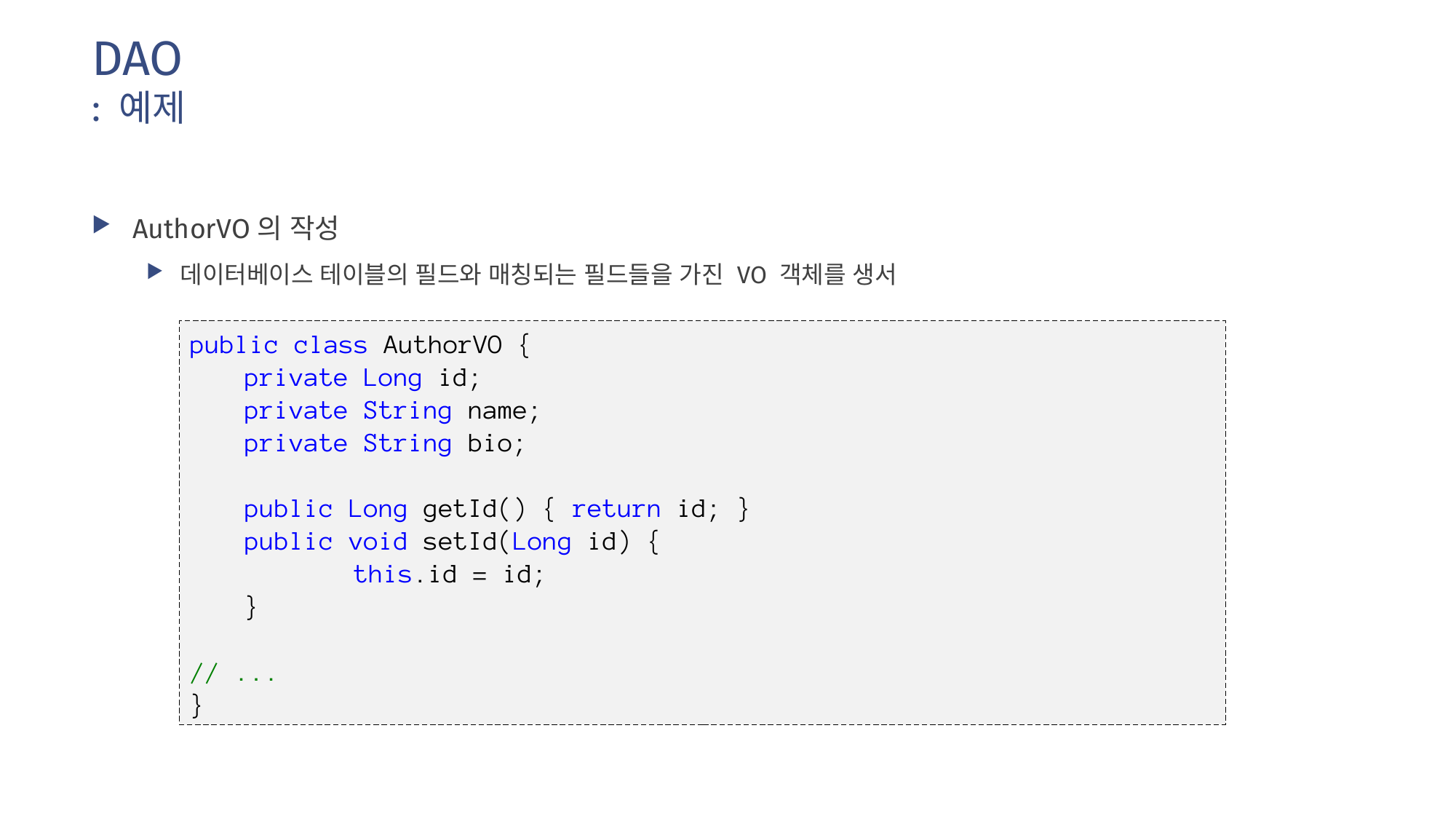

# DAO : 예제

AuthorVO의 작성
데이터베이스 테이블의 필드와 매칭되는 필드들을 가진 VO 객체를 생서
public class AuthorVO {
private Long id;
private String name;
private String bio;
public Long getId() { return id; }
public void setId(Long id) {
	this.id = id;
}
// ...
}